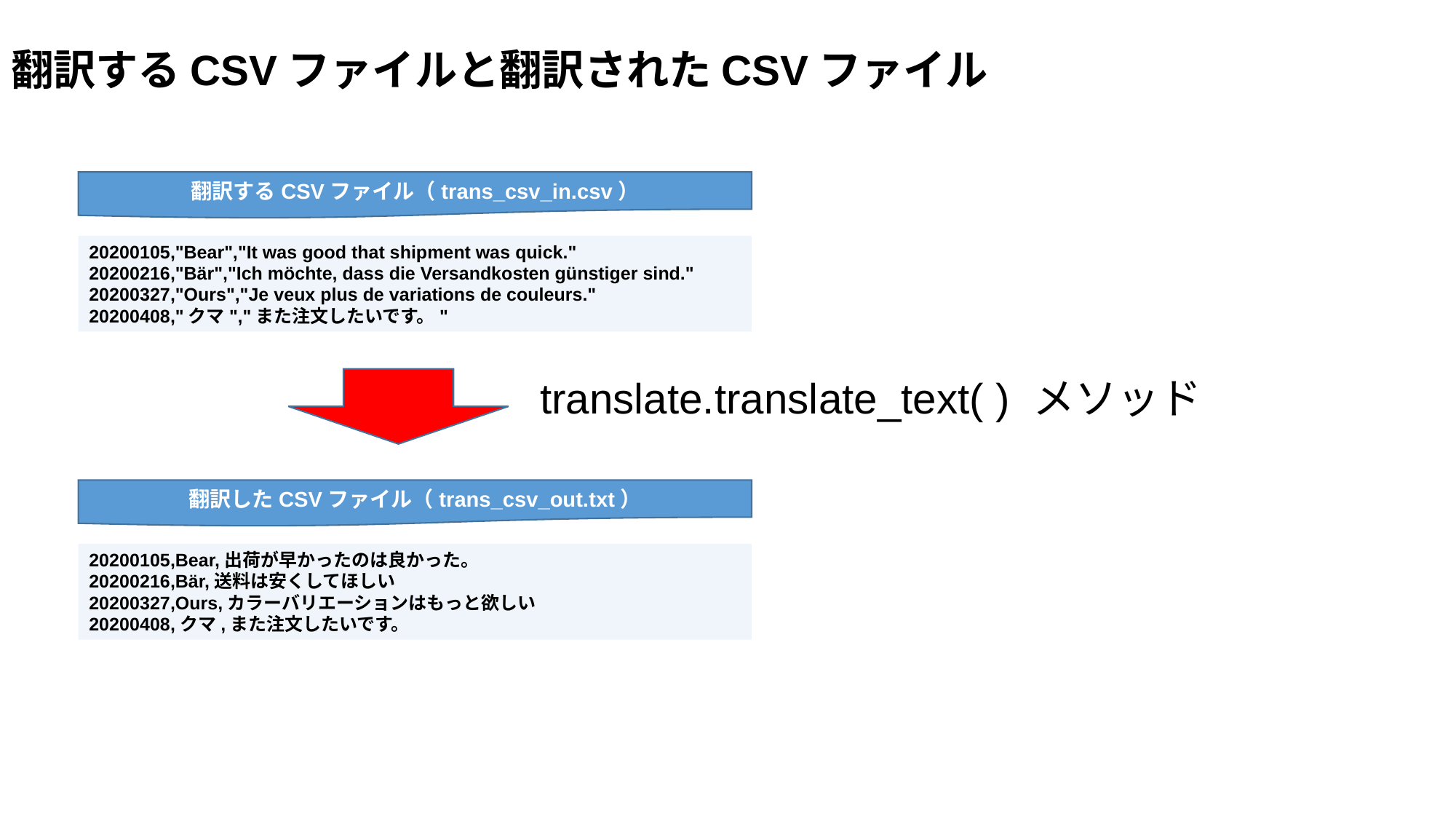

翻訳するCSVファイルと翻訳されたCSVファイル
翻訳するCSVファイル（trans_csv_in.csv）
20200105,"Bear","It was good that shipment was quick."
20200216,"Bär","Ich möchte, dass die Versandkosten günstiger sind."
20200327,"Ours","Je veux plus de variations de couleurs."
20200408,"クマ","また注文したいです。"
translate.translate_text( ) メソッド

翻訳したCSVファイル（trans_csv_out.txt）
20200105,Bear,出荷が早かったのは良かった。
20200216,Bär,送料は安くしてほしい
20200327,Ours,カラーバリエーションはもっと欲しい
20200408,クマ,また注文したいです。